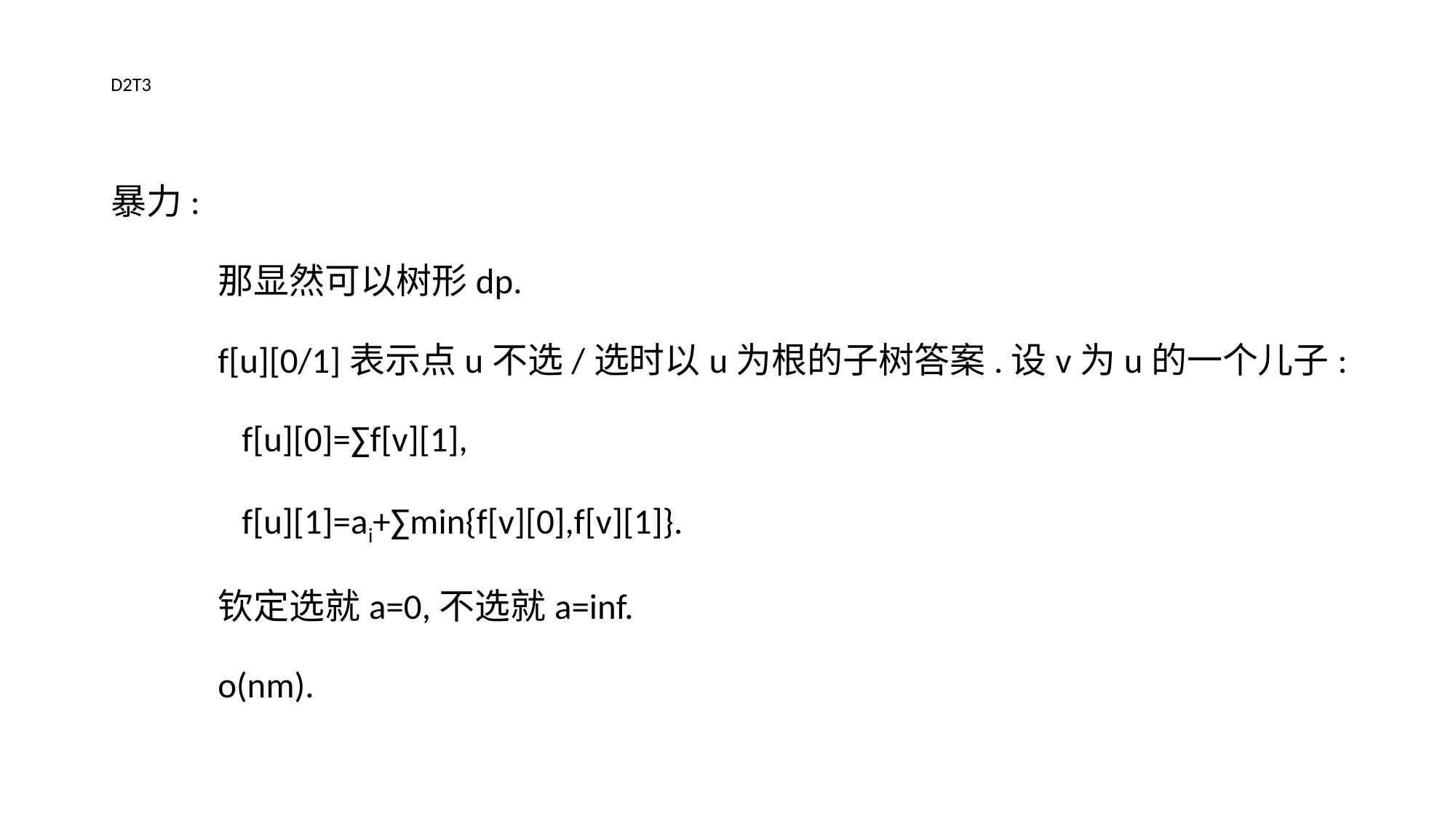

# D2T3
暴力:
	那显然可以树形dp.
	f[u][0/1]表示点u不选/选时以u为根的子树答案.设v为u的一个儿子:
	   f[u][0]=∑f[v][1],
	   f[u][1]=ai+∑min{f[v][0],f[v][1]}.
​	钦定选就a=0,不选就a=inf.
	o(nm).